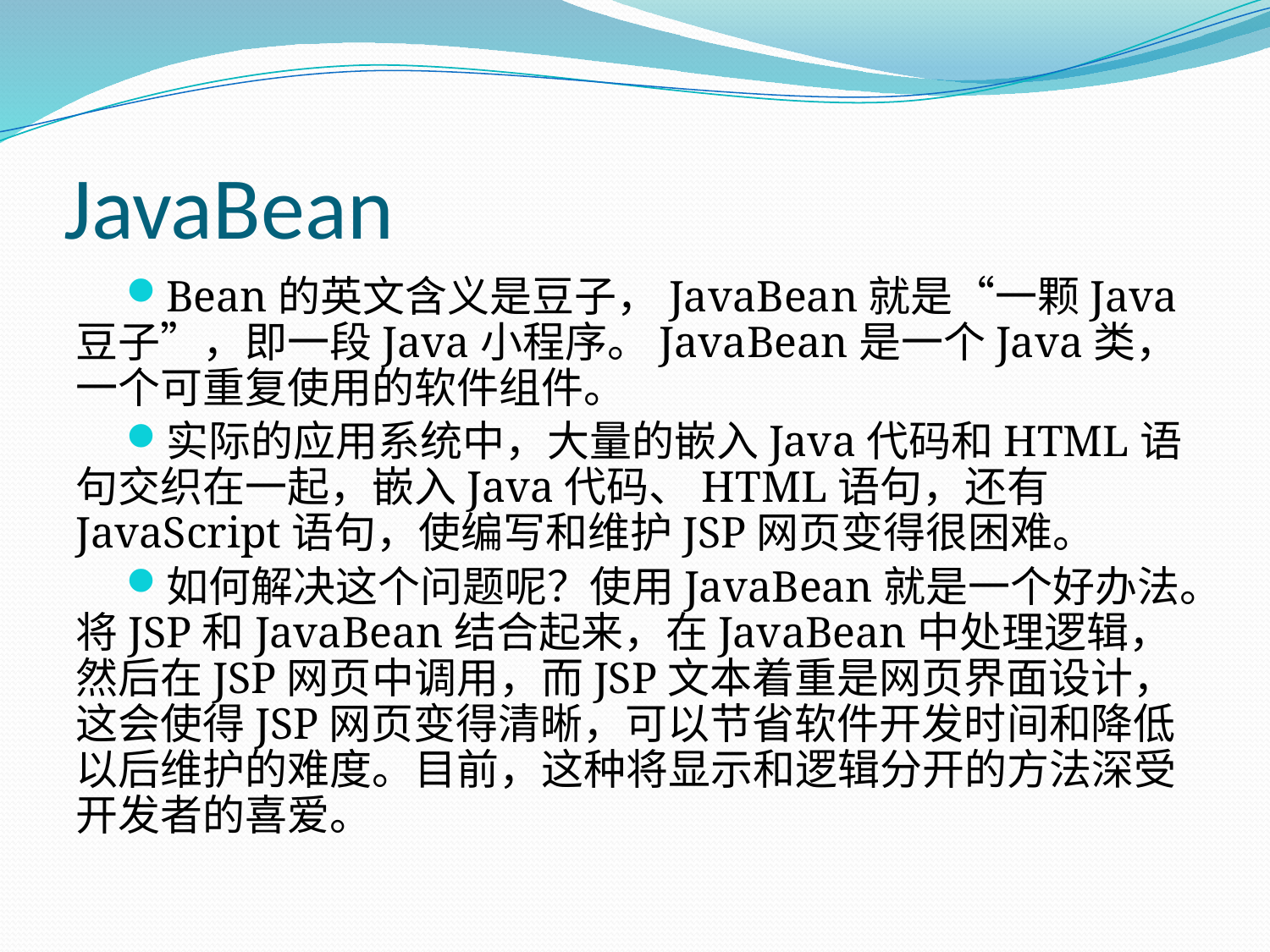

# JavaBean
Bean的英文含义是豆子，JavaBean就是“一颗Java豆子”，即一段Java小程序。JavaBean是一个Java类，一个可重复使用的软件组件。
实际的应用系统中，大量的嵌入Java代码和HTML语句交织在一起，嵌入Java代码、HTML语句，还有JavaScript语句，使编写和维护JSP网页变得很困难。
如何解决这个问题呢？使用JavaBean就是一个好办法。将JSP和JavaBean结合起来，在JavaBean中处理逻辑，然后在JSP网页中调用，而JSP文本着重是网页界面设计，这会使得JSP网页变得清晰，可以节省软件开发时间和降低以后维护的难度。目前，这种将显示和逻辑分开的方法深受开发者的喜爱。